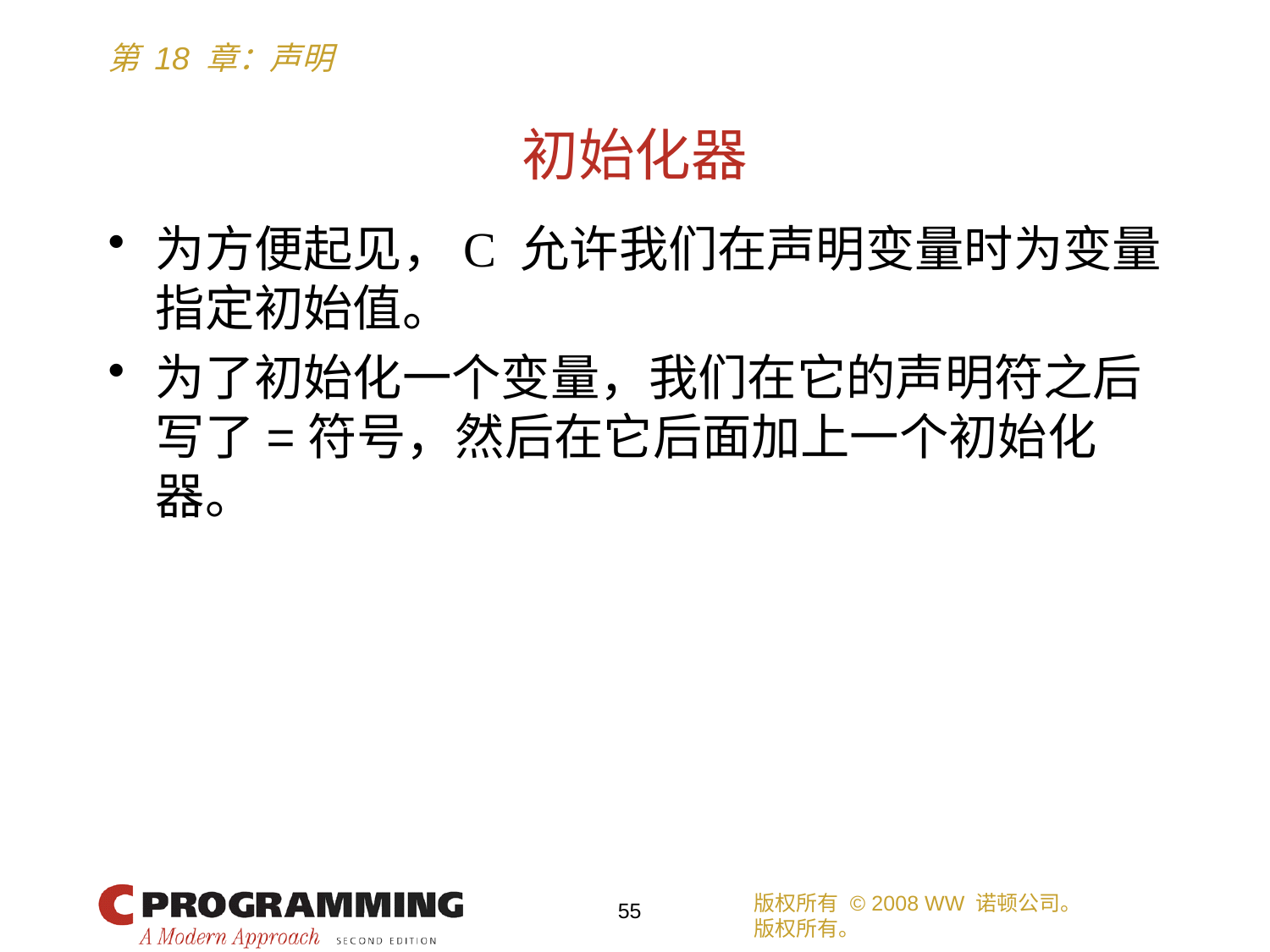

# 初始化器
为方便起见，C 允许我们在声明变量时为变量指定初始值。
为了初始化一个变量，我们在它的声明符之后写了=符号，然后在它后面加上一个初始化器。
版权所有 © 2008 WW 诺顿公司。
版权所有。
55